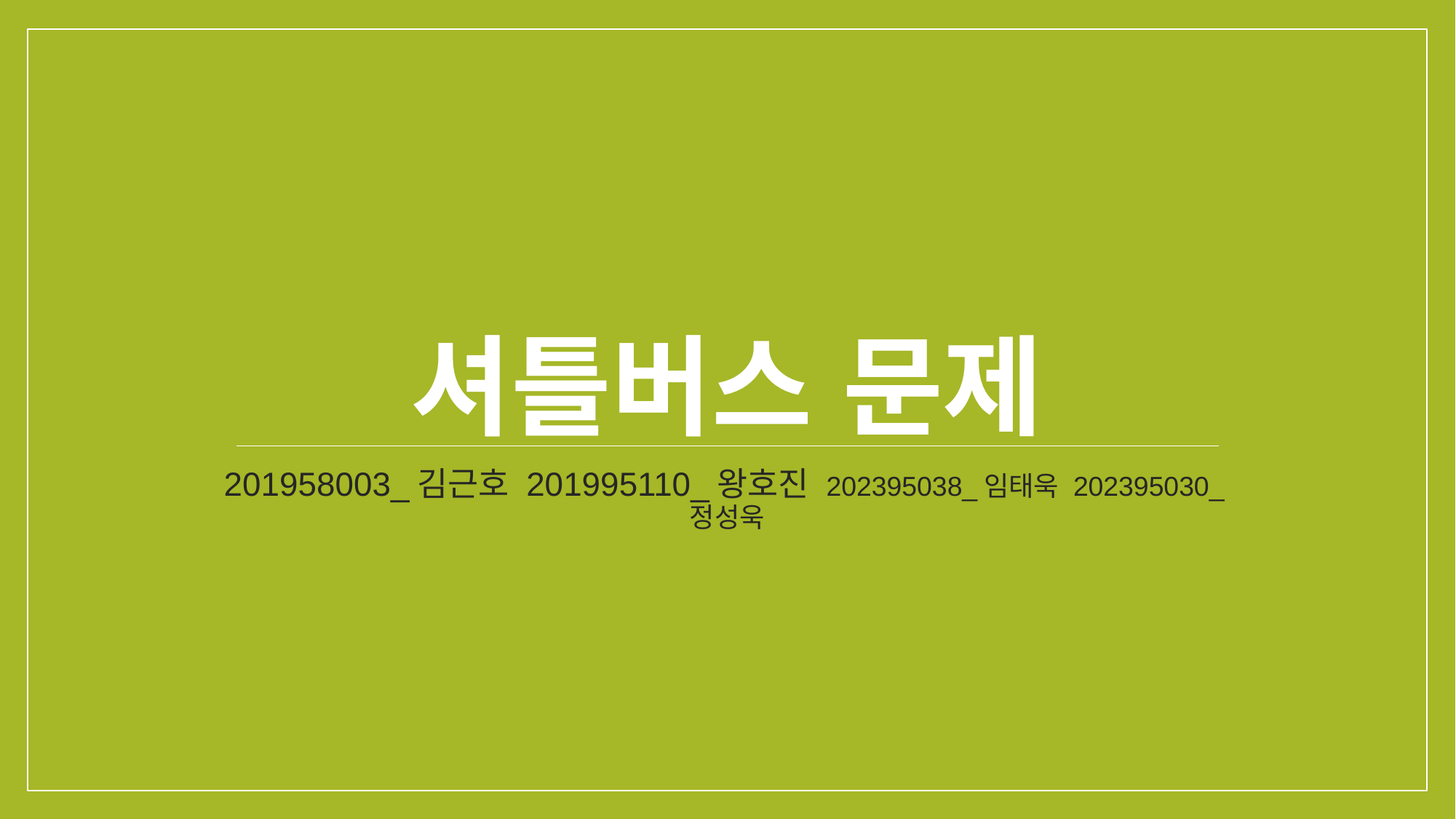

# 셔틀버스 문제
201958003_김근호 201995110_왕호진 202395038_임태욱 202395030_정성욱